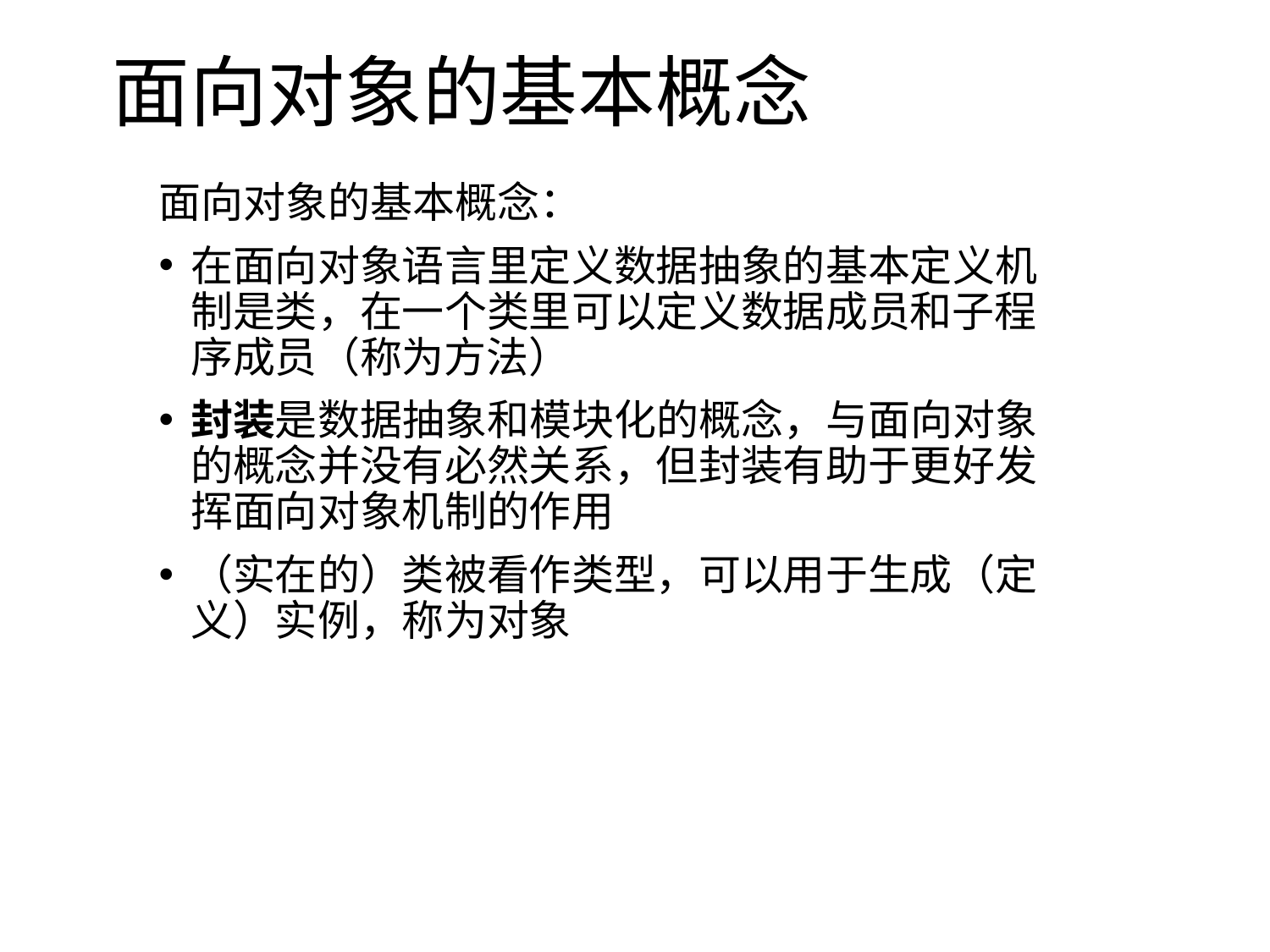

面向对象的基本概念
面向对象的基本概念：
在面向对象语言里定义数据抽象的基本定义机制是类，在一个类里可以定义数据成员和子程序成员（称为方法）
封装是数据抽象和模块化的概念，与面向对象的概念并没有必然关系，但封装有助于更好发挥面向对象机制的作用
（实在的）类被看作类型，可以用于生成（定义）实例，称为对象